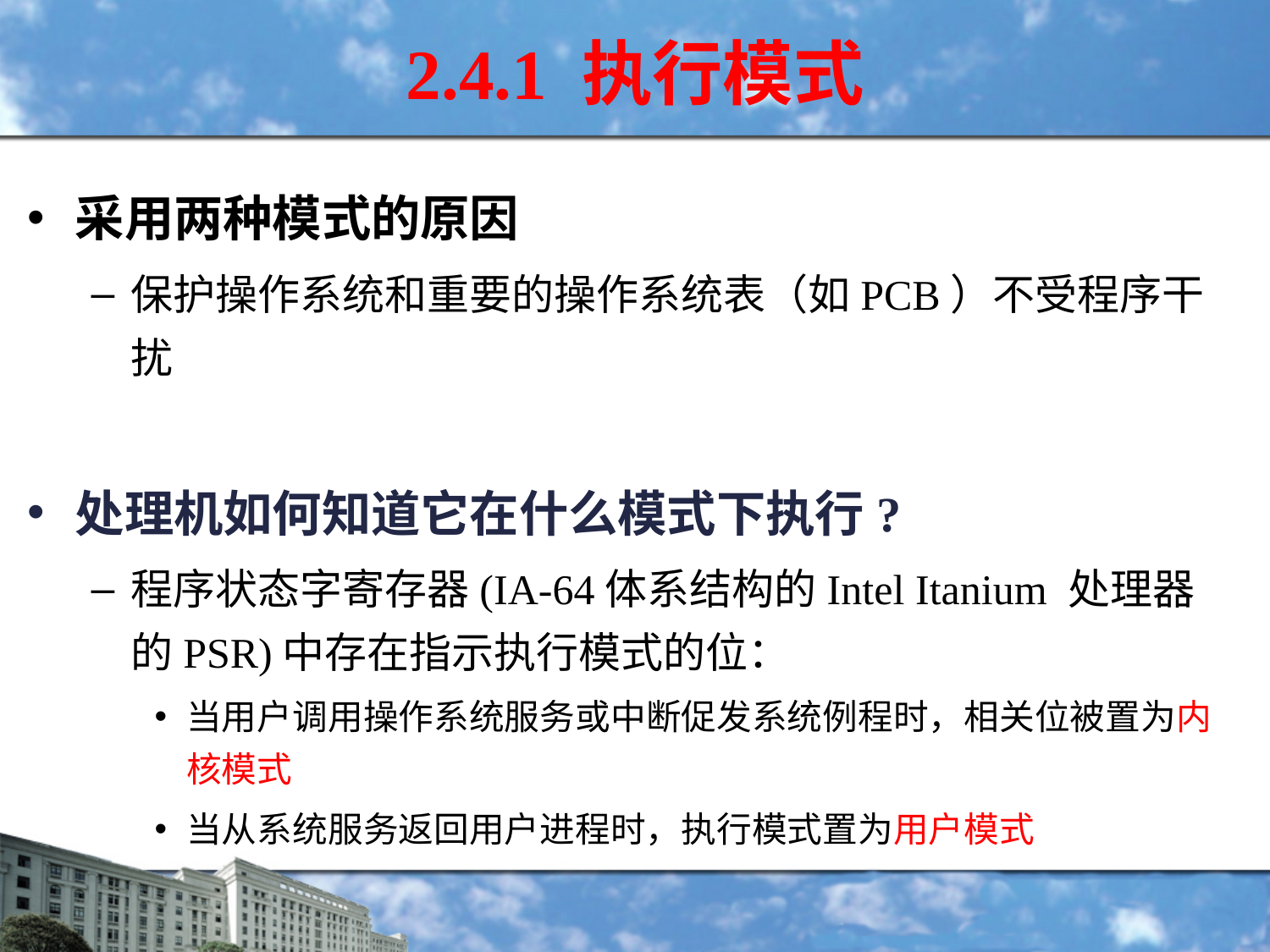

# 2.4.1 执行模式
采用两种模式的原因
保护操作系统和重要的操作系统表（如PCB）不受程序干扰

处理机如何知道它在什么模式下执行?
程序状态字寄存器(IA-64体系结构的Intel Itanium 处理器的PSR)中存在指示执行模式的位：
当用户调用操作系统服务或中断促发系统例程时，相关位被置为内核模式
当从系统服务返回用户进程时，执行模式置为用户模式